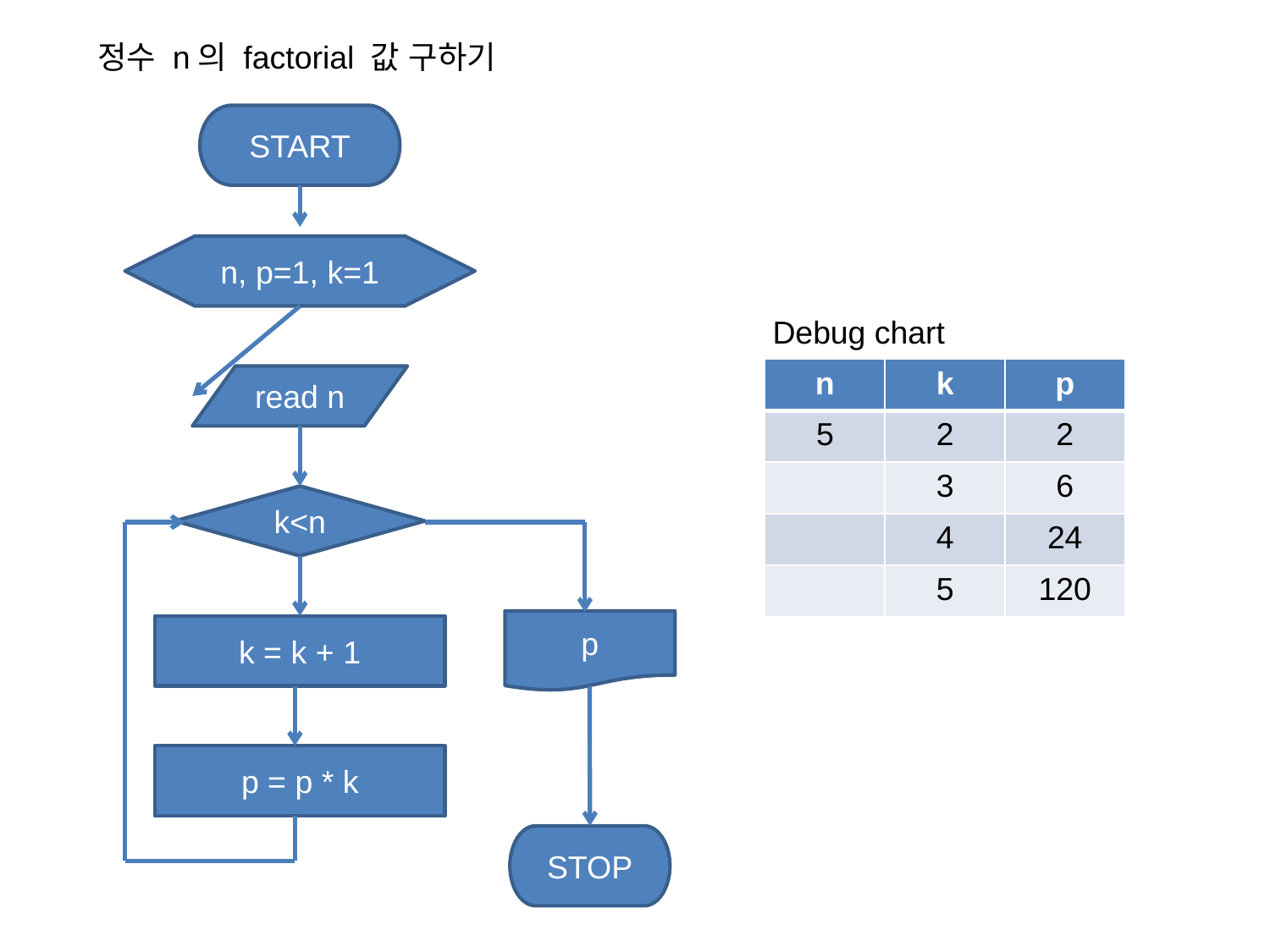

정수 n의 factorial 값 구하기
START
n, p=1, k=1
Debug chart
| n | k | p |
| --- | --- | --- |
| 5 | 2 | 2 |
|  | 3 | 6 |
|  | 4 | 24 |
|  | 5 | 120 |
read n
k<n
p
k = k + 1
p = p * k
STOP